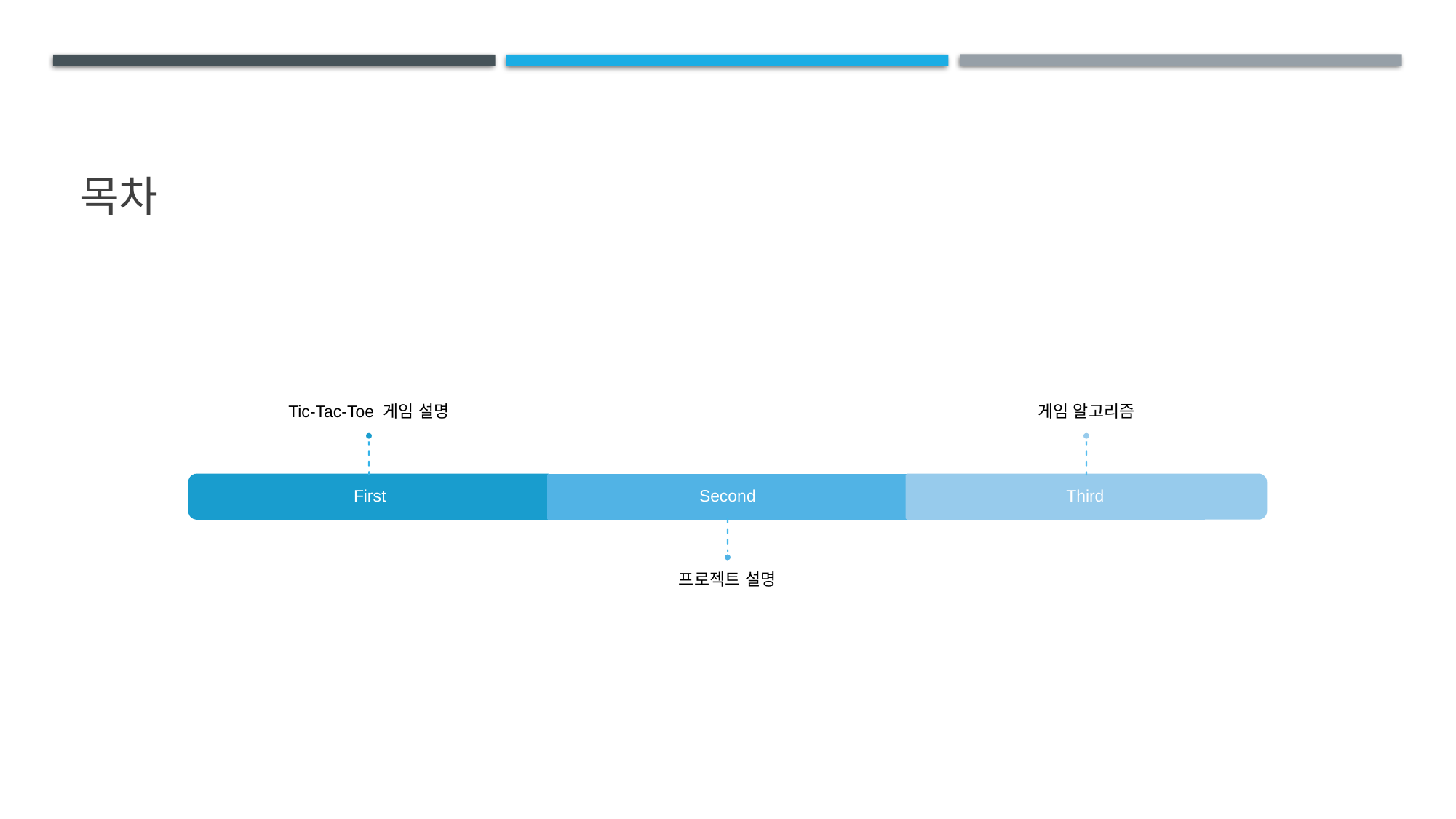

# 목차
First
Tic-Tac-Toe 게임 설명
Second
프로젝트 설명
Third
게임 알고리즘